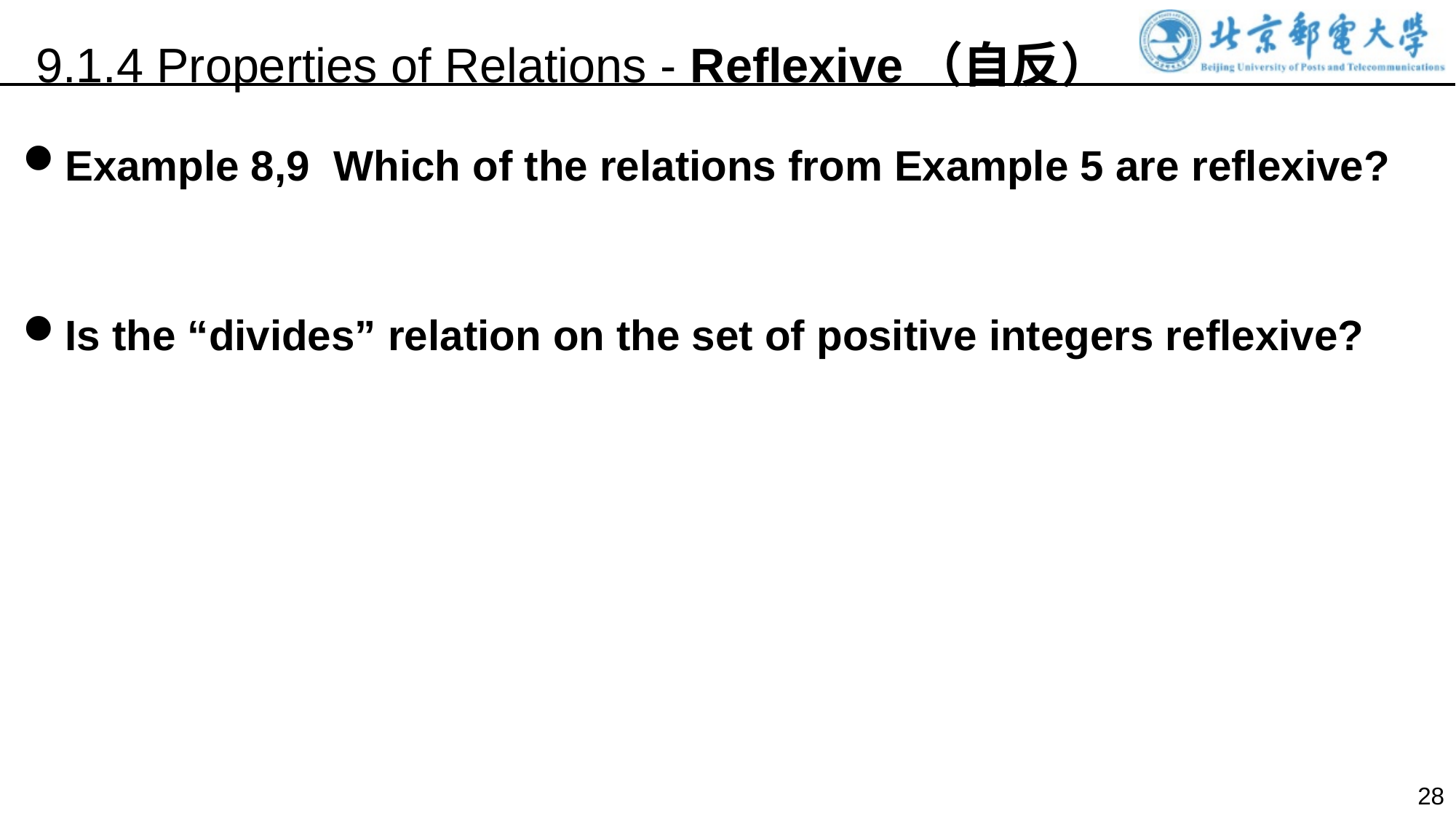

9.1.4 Properties of Relations - Reflexive（自反）
Example 8,9  Which of the relations from Example 5 are reflexive?

Is the “divides” relation on the set of positive integers reflexive?